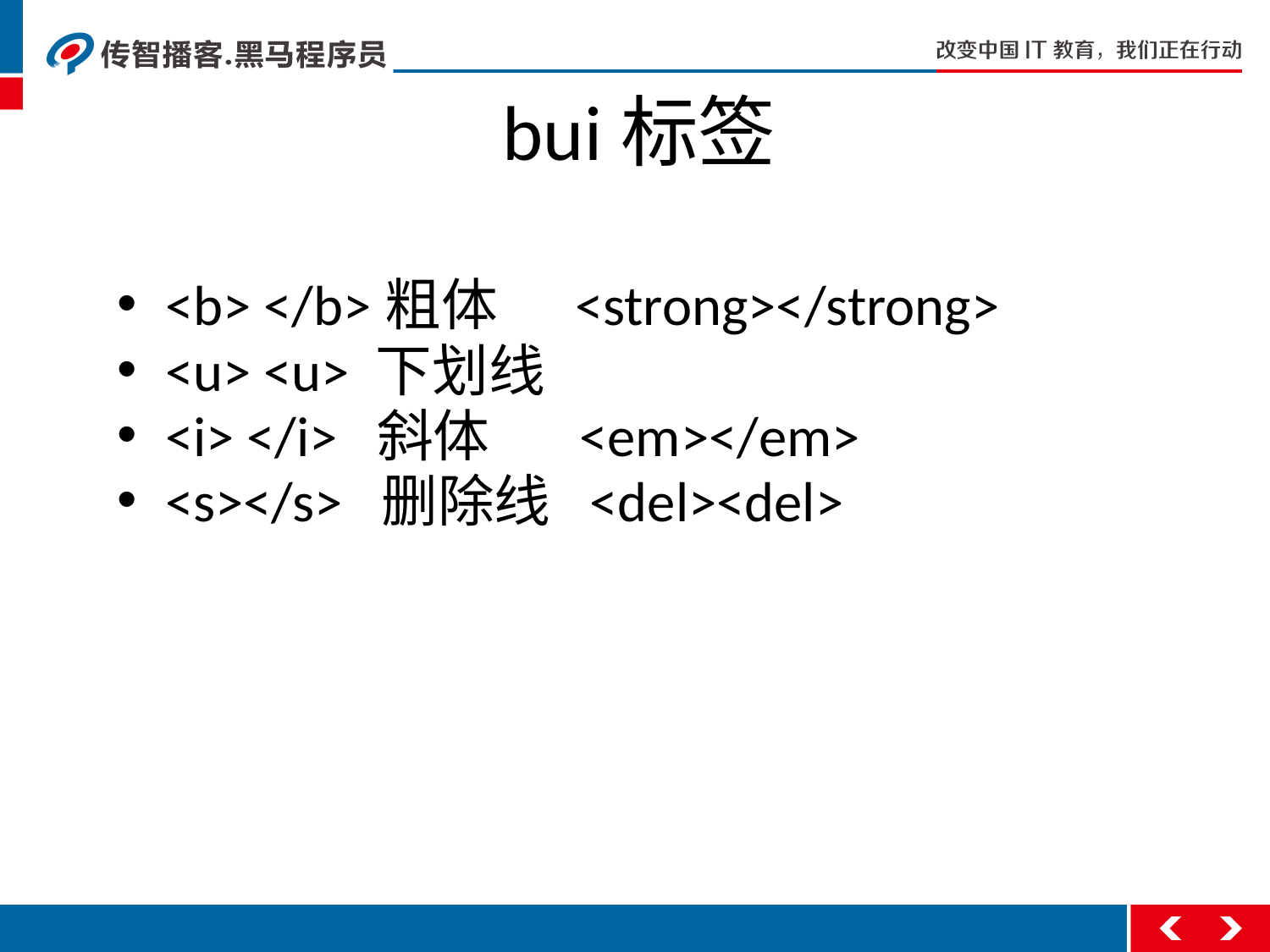

bui标签
<b> </b>粗体     <strong></strong>
<u> <u> 下划线
<i> </i>  斜体      <em></em>
<s></s>  删除线  <del><del>